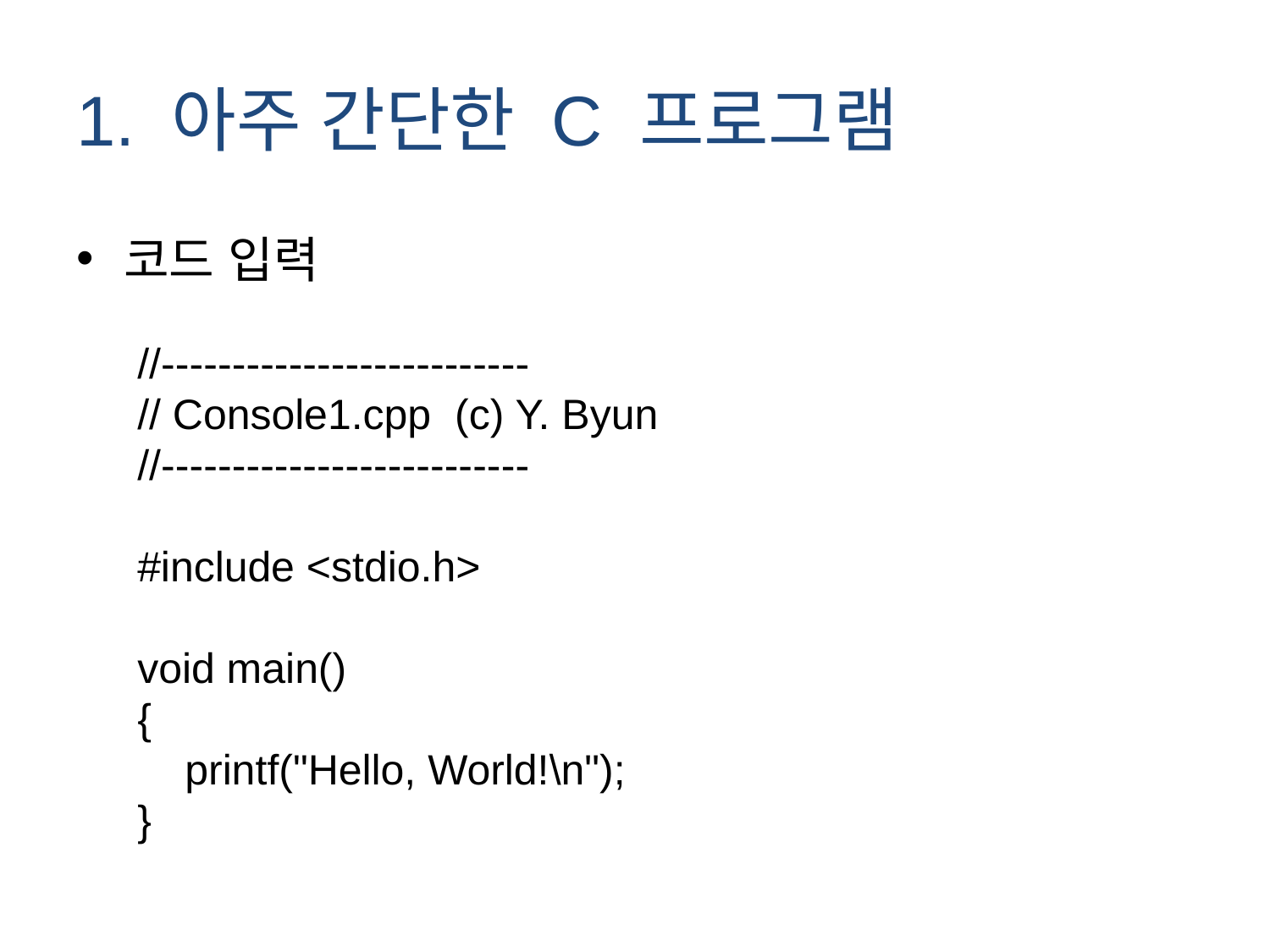

# 1. 아주 간단한 C 프로그램
코드 입력
//--------------------------
// Console1.cpp  (c) Y. Byun
//--------------------------

#include <stdio.h>

void main()
{
    printf("Hello, World!\n");
}